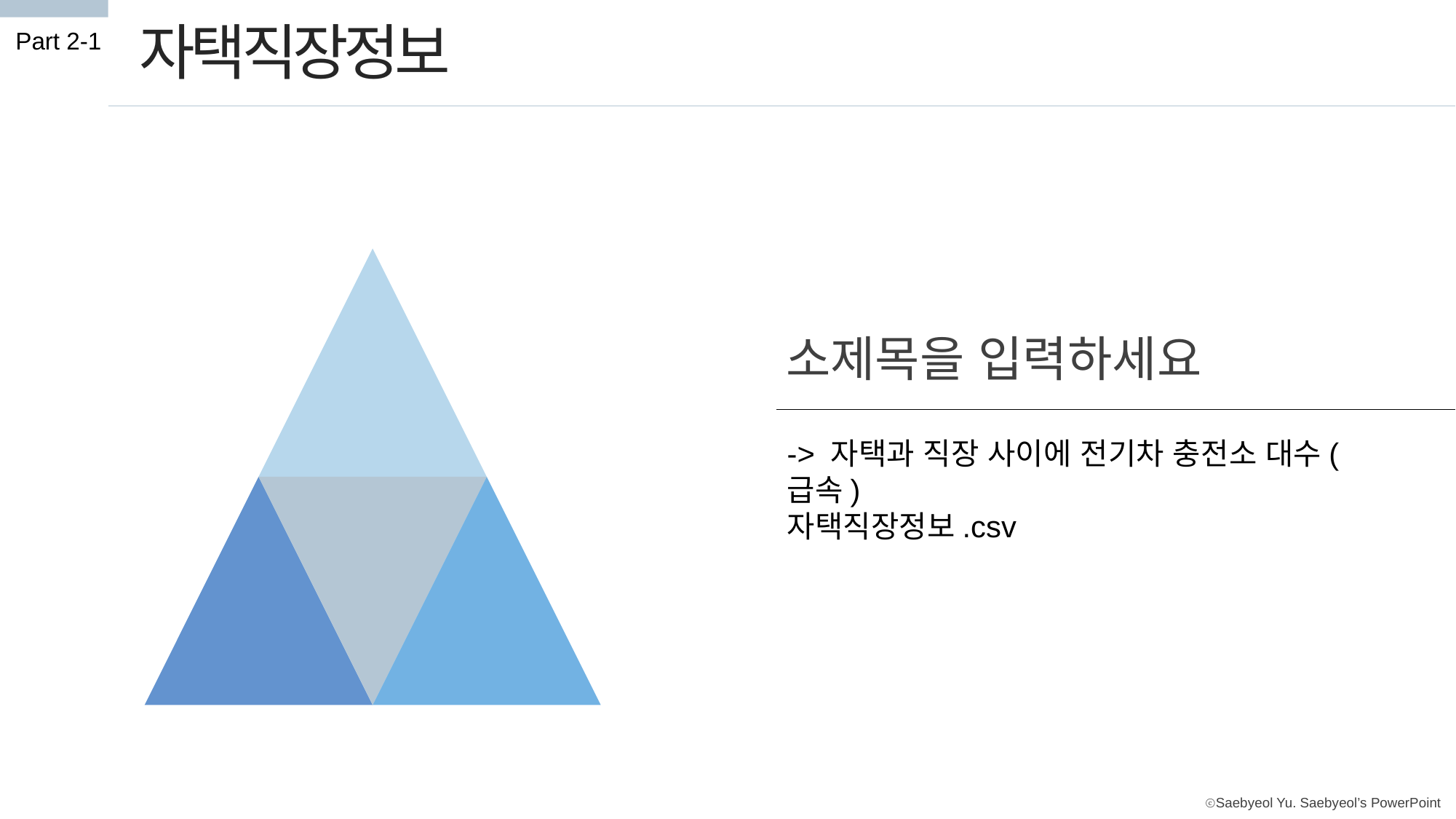

자택직장정보
제목을 입력하세요
Part 3,
Part 2-1
Lorem Ipsum is simply dummy text of the printing and typesetting industry.

소제목을 입력하세요
-> 자택과 직장 사이에 전기차 충전소 대수(급속)
자택직장정보.csv